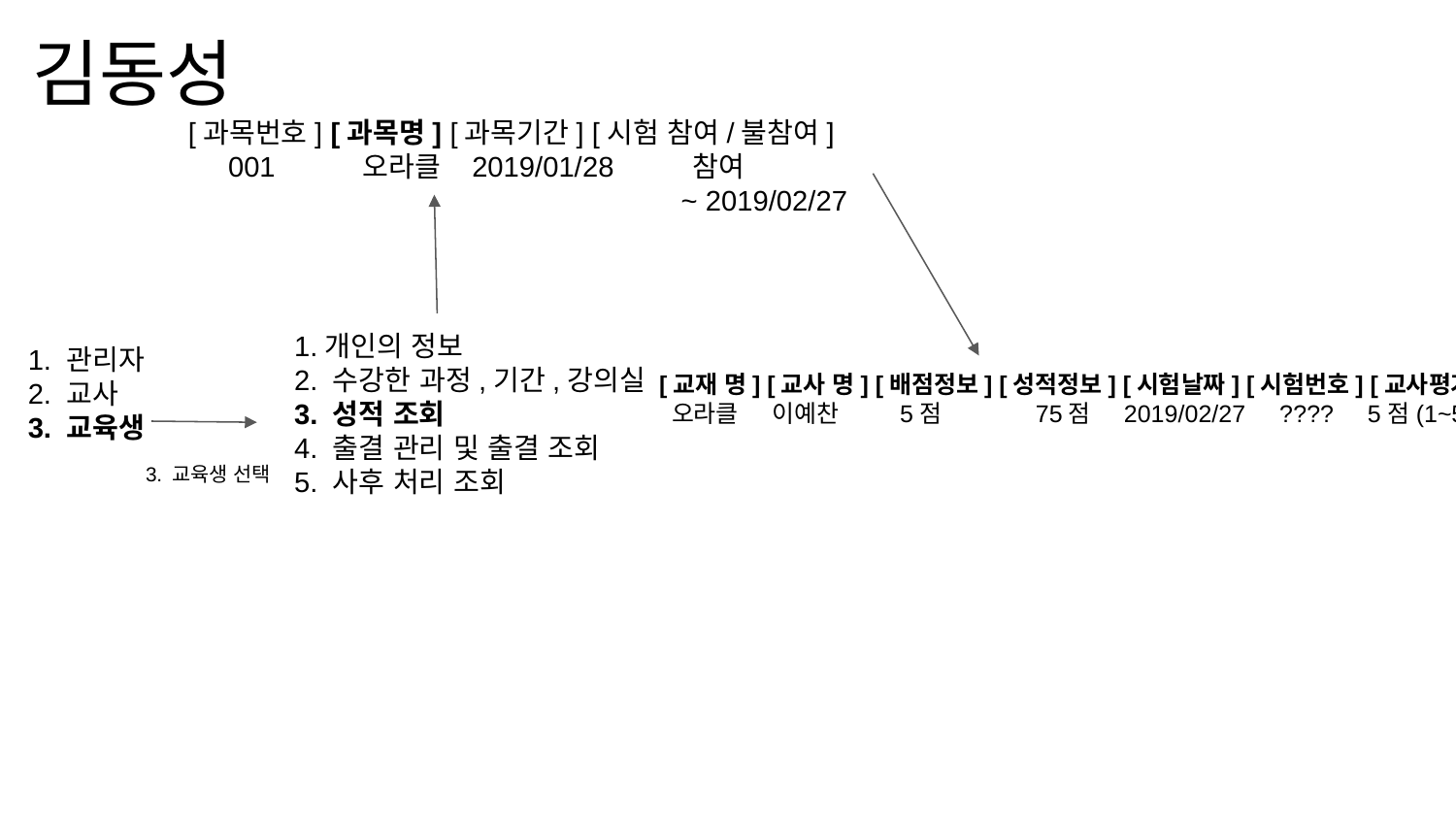

# 김동성
[과목번호] [과목명] [과목기간] [시험 참여/불참여]
     001          오라클   2019/01/28         참여
			       ~ 2019/02/27

[교재 명] [교사 명] [배점정보] [성적정보] [시험날짜] [시험번호] [교사평가]
 오라클     이예찬        5점             75점    2019/02/27     ????     5점(1~5점)
1.개인의 정보
2. 수강한 과정,기간,강의실
3. 성적 조회
4. 출결 관리 및 출결 조회
5. 사후 처리 조회

1. 관리자
2. 교사
3. 교육생

3. 교육생 선택